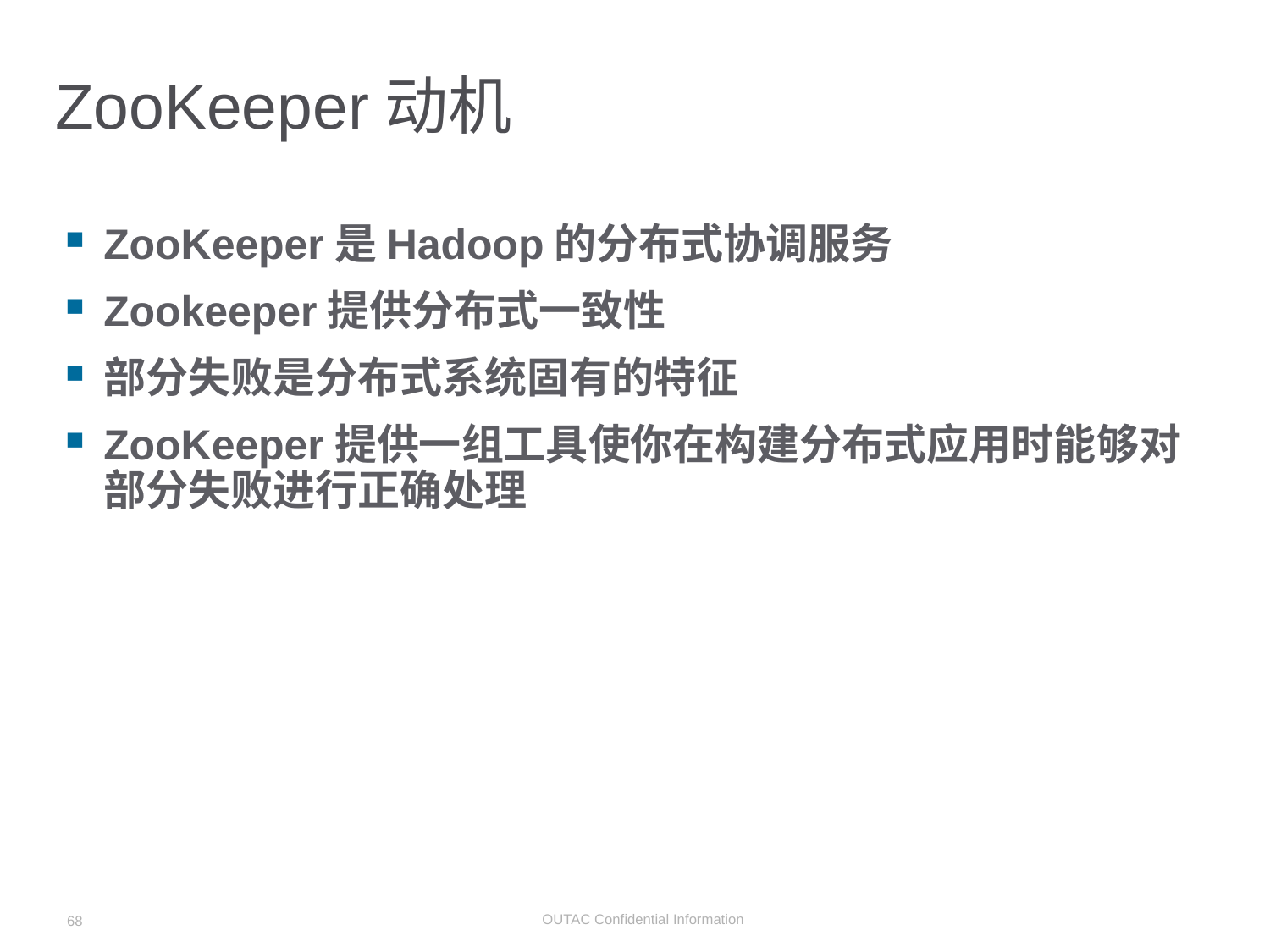

# ZooKeeper动机
ZooKeeper是Hadoop的分布式协调服务
Zookeeper提供分布式一致性
部分失败是分布式系统固有的特征
ZooKeeper提供一组工具使你在构建分布式应用时能够对部分失败进行正确处理

68